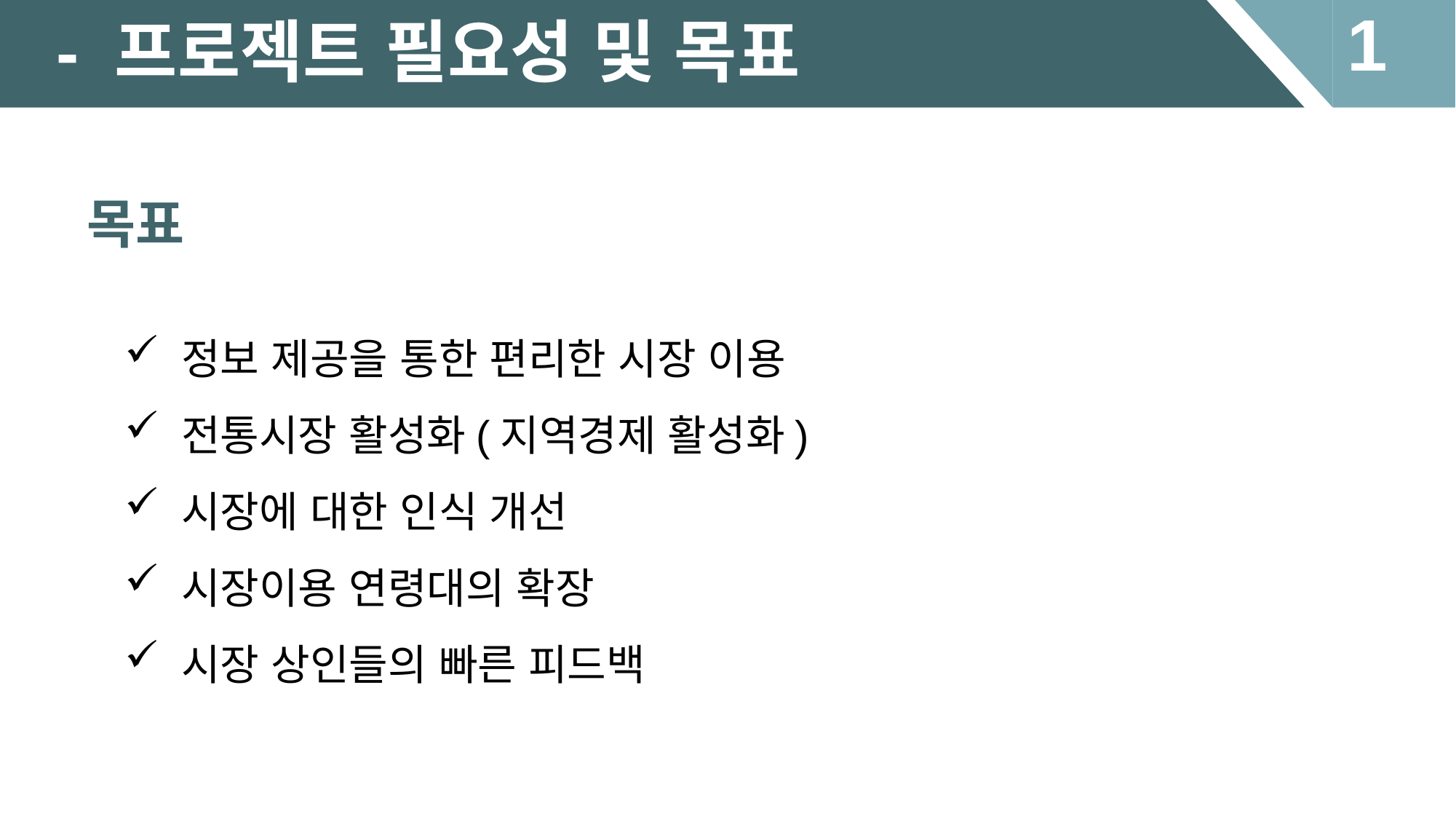

1

- 프로젝트 필요성 및 목표
목표
 정보 제공을 통한 편리한 시장 이용
 전통시장 활성화(지역경제 활성화)
 시장에 대한 인식 개선
 시장이용 연령대의 확장
 시장 상인들의 빠른 피드백